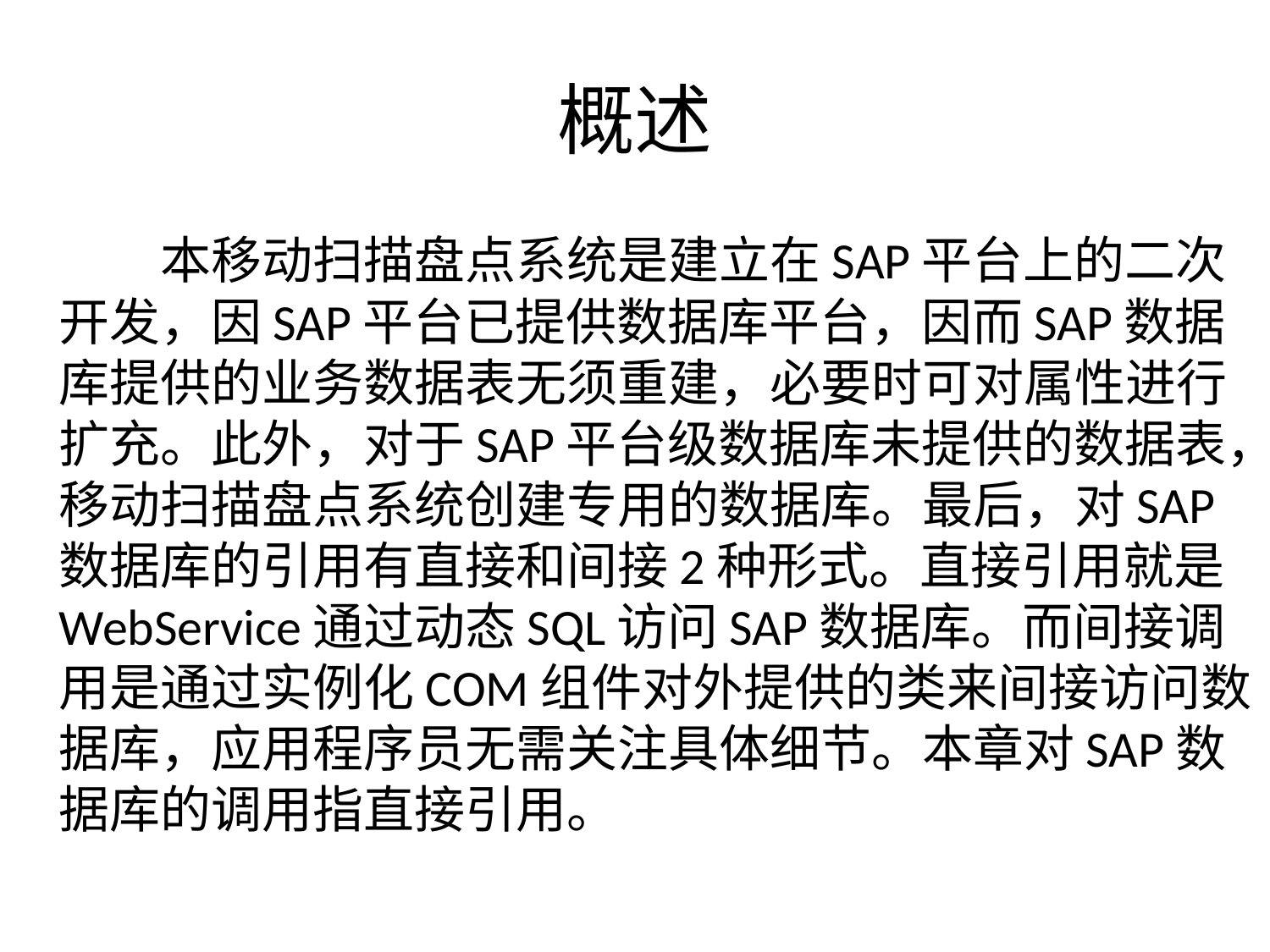

# 概述
            本移动扫描盘点系统是建立在SAP平台上的二次开发，因SAP平台已提供数据库平台，因而SAP数据库提供的业务数据表无须重建，必要时可对属性进行扩充。此外，对于SAP平台级数据库未提供的数据表，移动扫描盘点系统创建专用的数据库。最后，对SAP数据库的引用有直接和间接2种形式。直接引用就是WebService通过动态SQL访问SAP数据库。而间接调用是通过实例化COM组件对外提供的类来间接访问数据库，应用程序员无需关注具体细节。本章对SAP数据库的调用指直接引用。